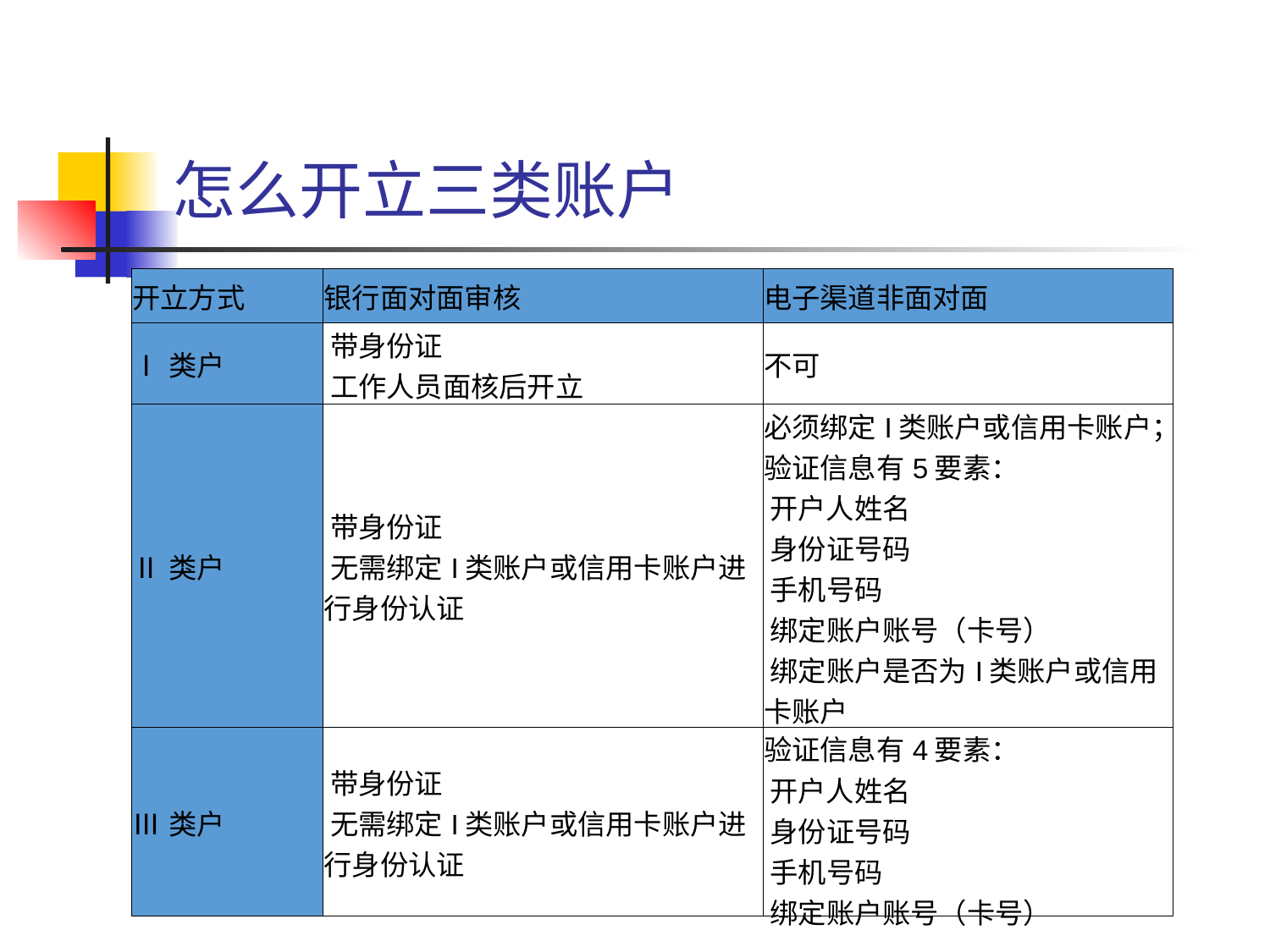

怎么开立三类账户
| 开立方式 | 银行面对面审核 | 电子渠道非面对面 |
| --- | --- | --- |
| Ⅰ类户 | 带身份证 工作人员面核后开立 | 不可 |
| Ⅱ类户 | 带身份证 无需绑定I类账户或信用卡账户进行身份认证 | 必须绑定I类账户或信用卡账户；验证信息有5要素： 开户人姓名 身份证号码 手机号码 绑定账户账号（卡号） 绑定账户是否为I类账户或信用卡账户 |
| Ⅲ类户 | 带身份证 无需绑定I类账户或信用卡账户进行身份认证 | 验证信息有4要素： 开户人姓名 身份证号码 手机号码 绑定账户账号（卡号） |
http://www.ppthi-hoo.com